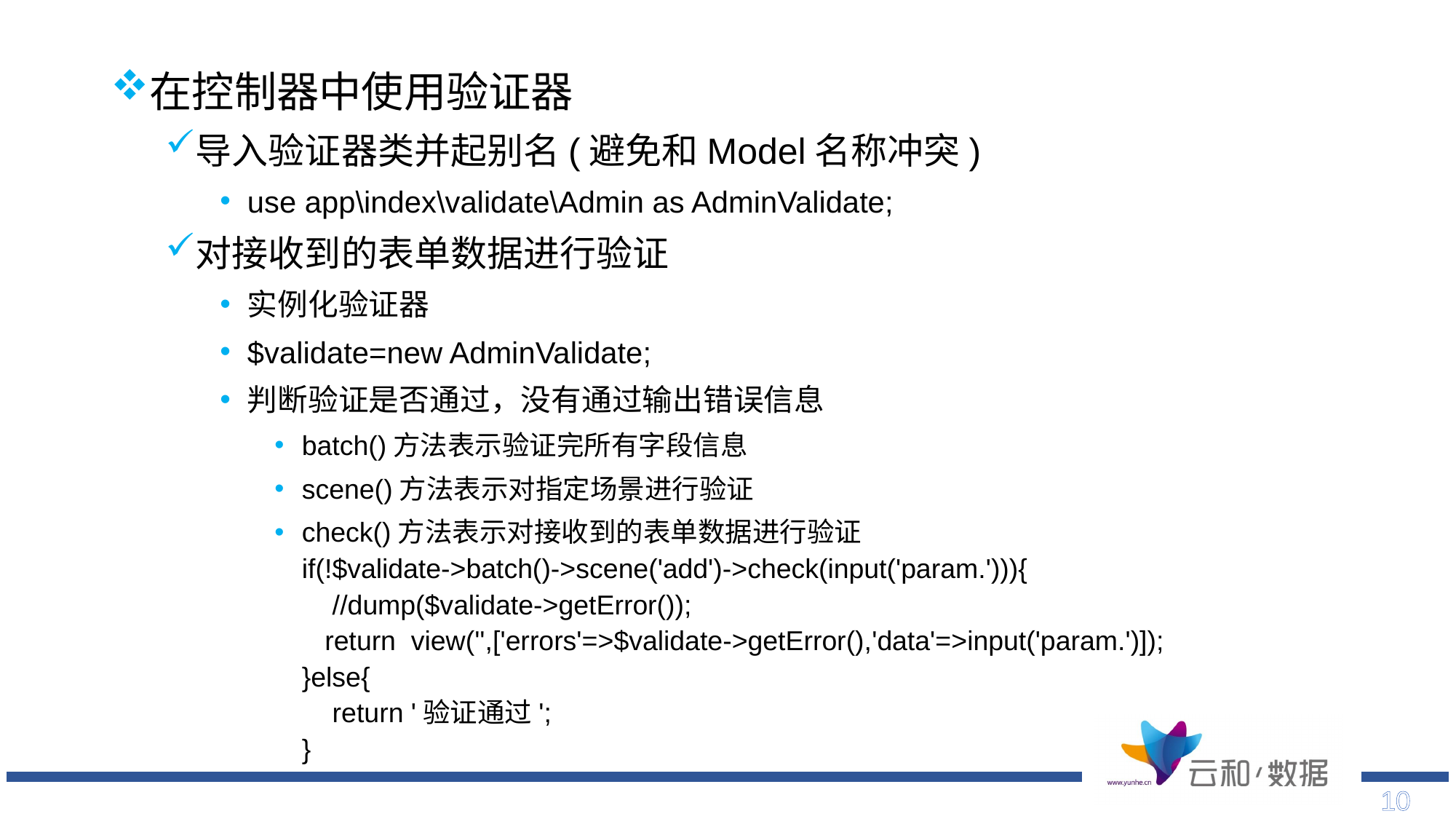

在控制器中使用验证器
导入验证器类并起别名(避免和Model名称冲突)
use app\index\validate\Admin as AdminValidate;
对接收到的表单数据进行验证
实例化验证器
$validate=new AdminValidate;
判断验证是否通过，没有通过输出错误信息
batch()方法表示验证完所有字段信息
scene()方法表示对指定场景进行验证
check()方法表示对接收到的表单数据进行验证
if(!$validate->batch()->scene('add')->check(input('param.'))){
    //dump($validate->getError());
   return  view('',['errors'=>$validate->getError(),'data'=>input('param.')]);
}else{
    return '验证通过';
}